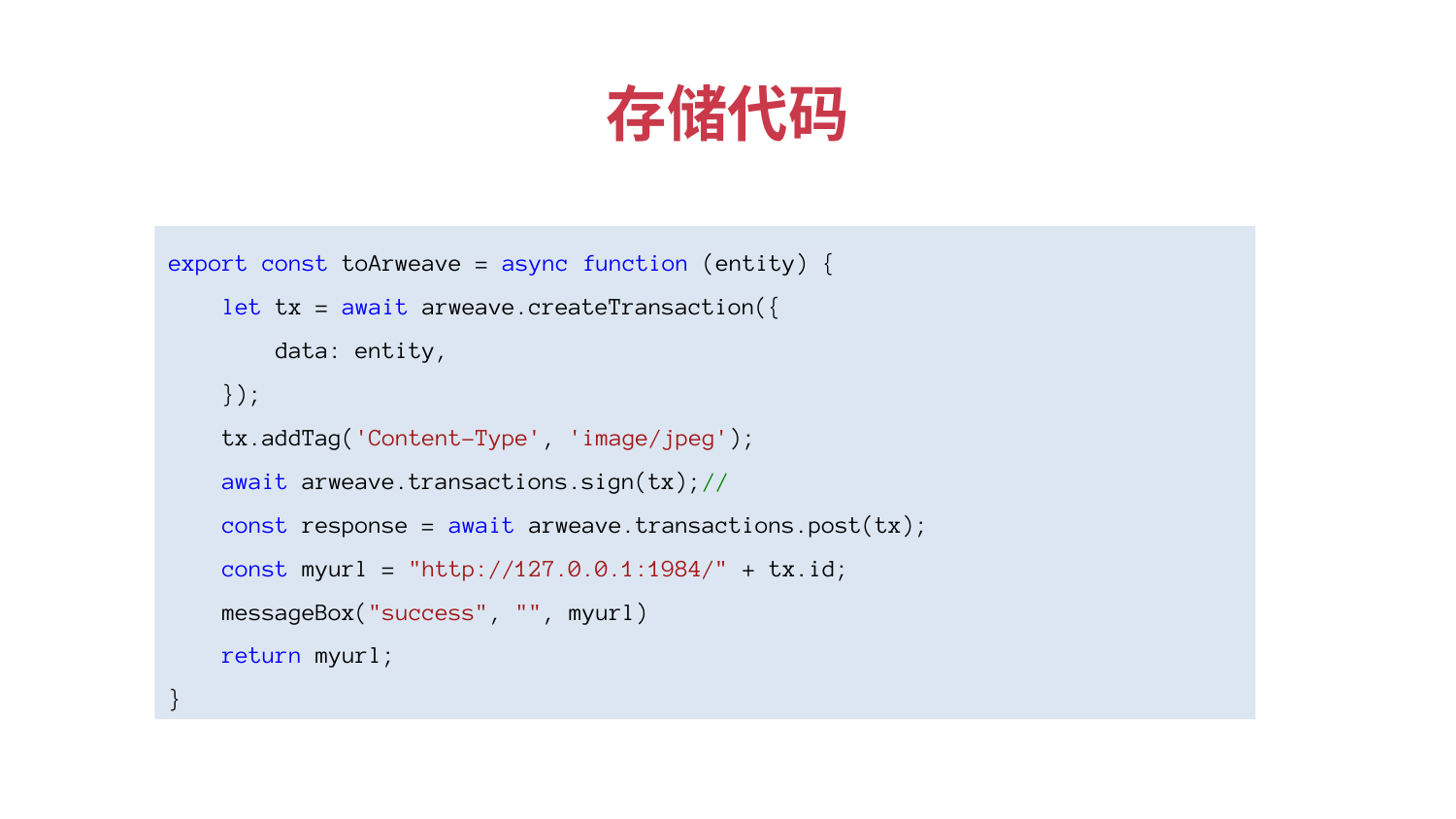

存储代码
export const toArweave = async function (entity) {
    let tx = await arweave.createTransaction({
        data: entity,
    });
    tx.addTag('Content-Type', 'image/jpeg');
    await arweave.transactions.sign(tx);//
    const response = await arweave.transactions.post(tx);
    const myurl = "http://127.0.0.1:1984/" + tx.id;
    messageBox("success", "", myurl)
    return myurl;
}